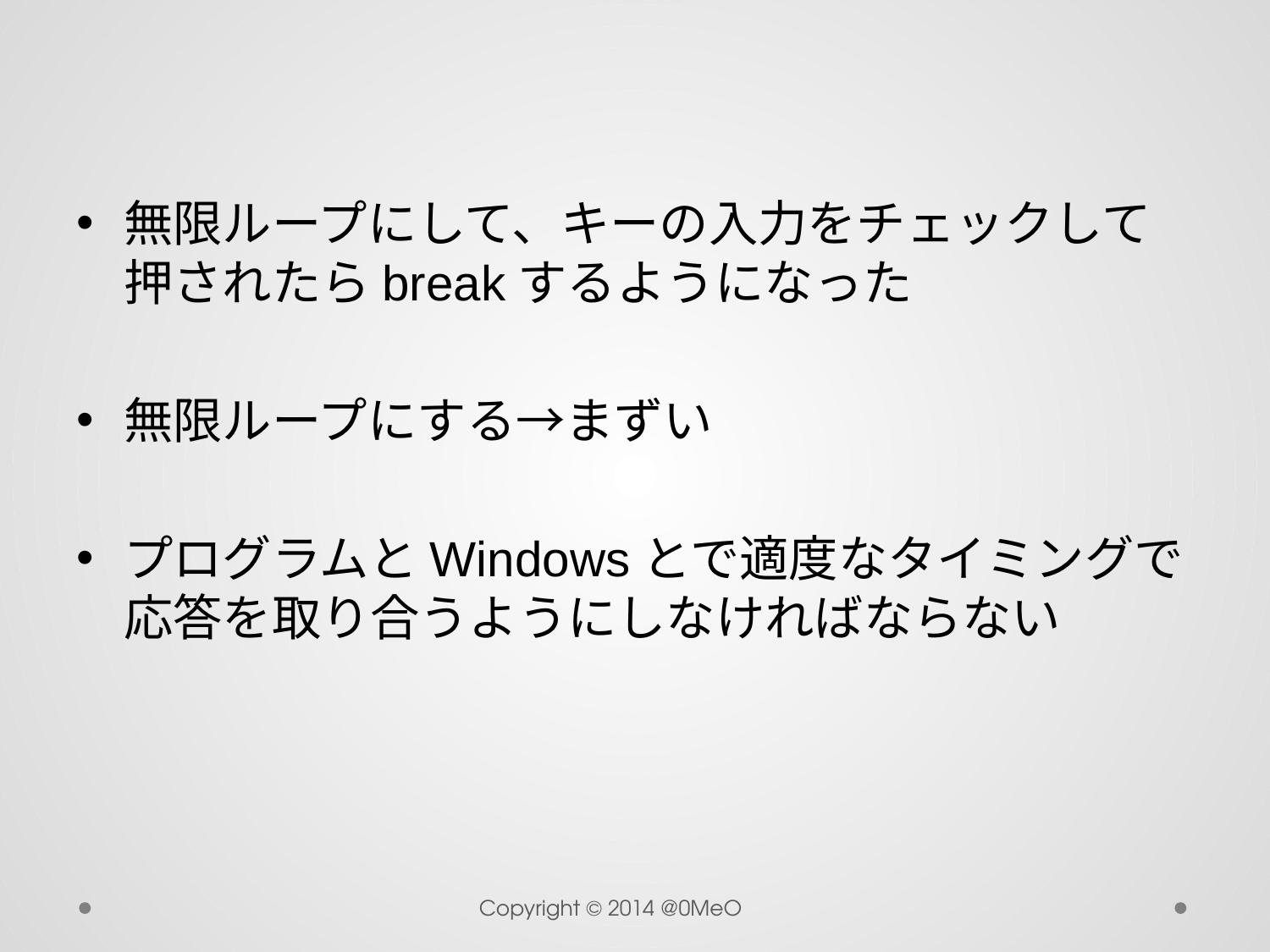

#
無限ループにして、キーの入力をチェックして押されたらbreakするようになった

無限ループにする→まずい

プログラムとWindowsとで適度なタイミングで応答を取り合うようにしなければならない